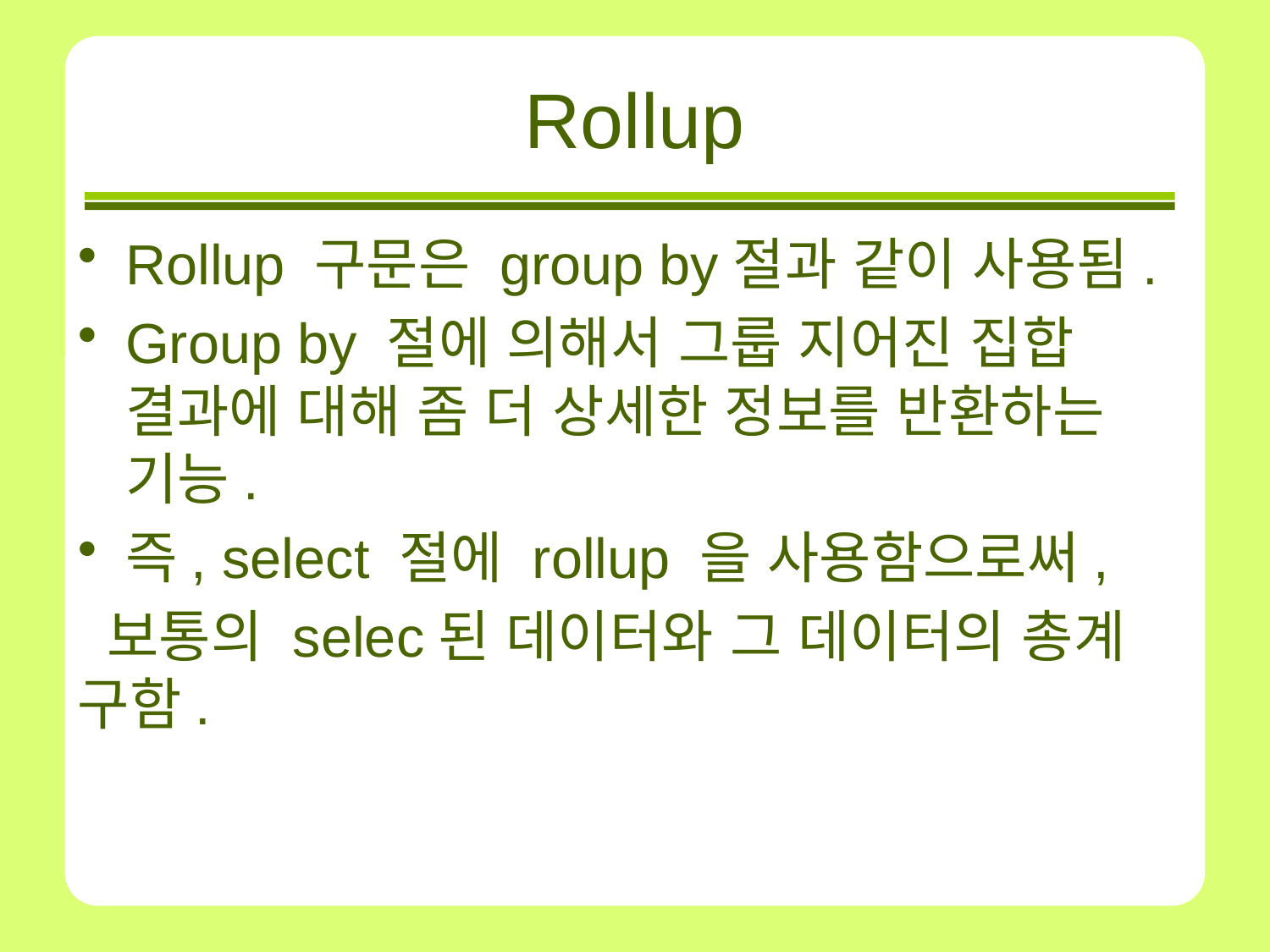

# Rollup
Rollup 구문은 group by절과 같이 사용됨.
Group by 절에 의해서 그룹 지어진 집합 결과에 대해 좀 더 상세한 정보를 반환하는 기능.
즉, select 절에 rollup 을 사용함으로써,
 보통의 selec된 데이터와 그 데이터의 총계 구함.